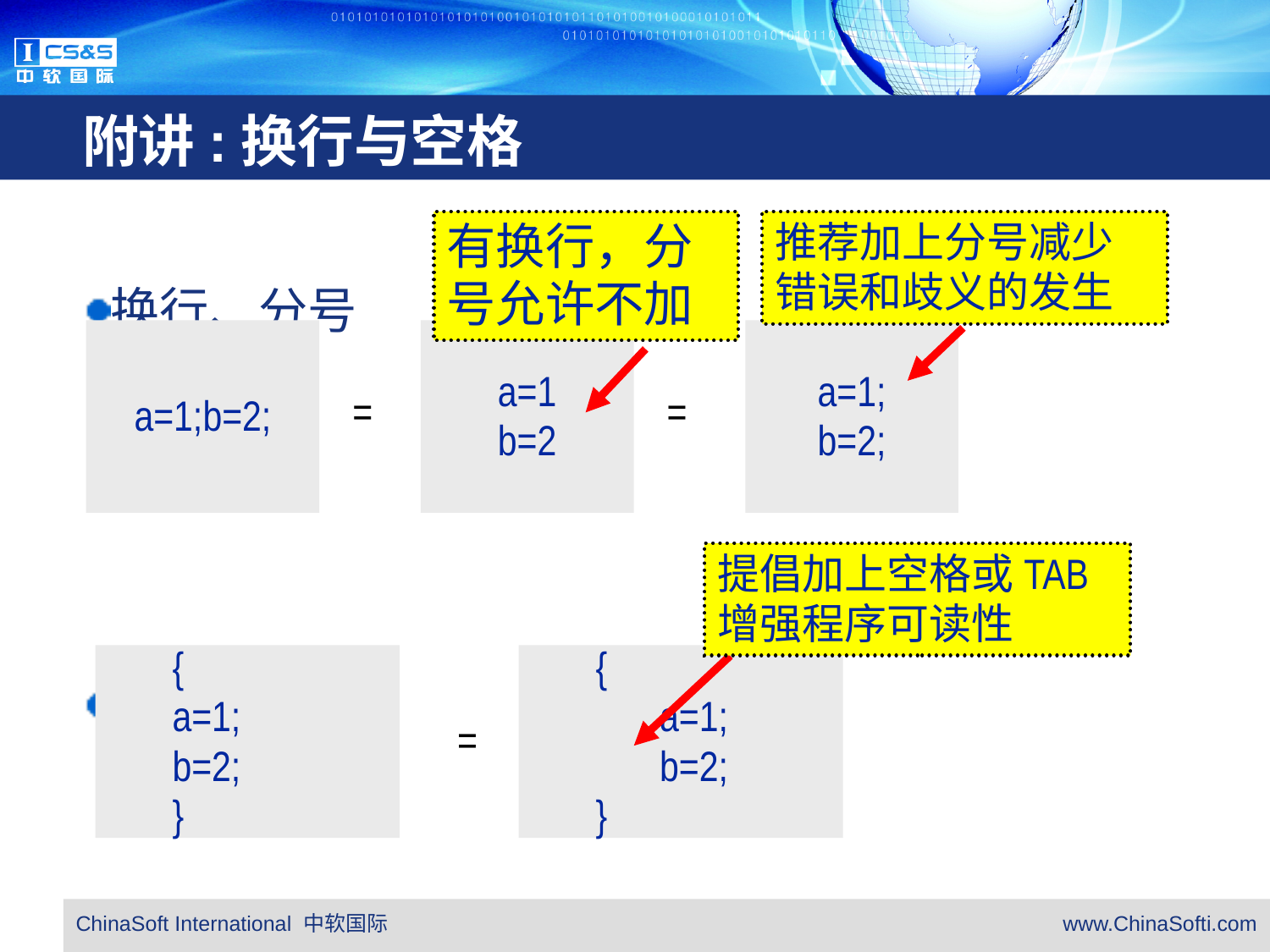

# 附讲:换行与空格
有换行，分号允许不加
推荐加上分号减少错误和歧义的发生
换行、分号

空格、TAB
a=1;b=2;
a=1
b=2
a=1;
b=2;

=
=
提倡加上空格或TAB增强程序可读性
{
a=1;
b=2;
}
{
	a=1;
	b=2;
}

=